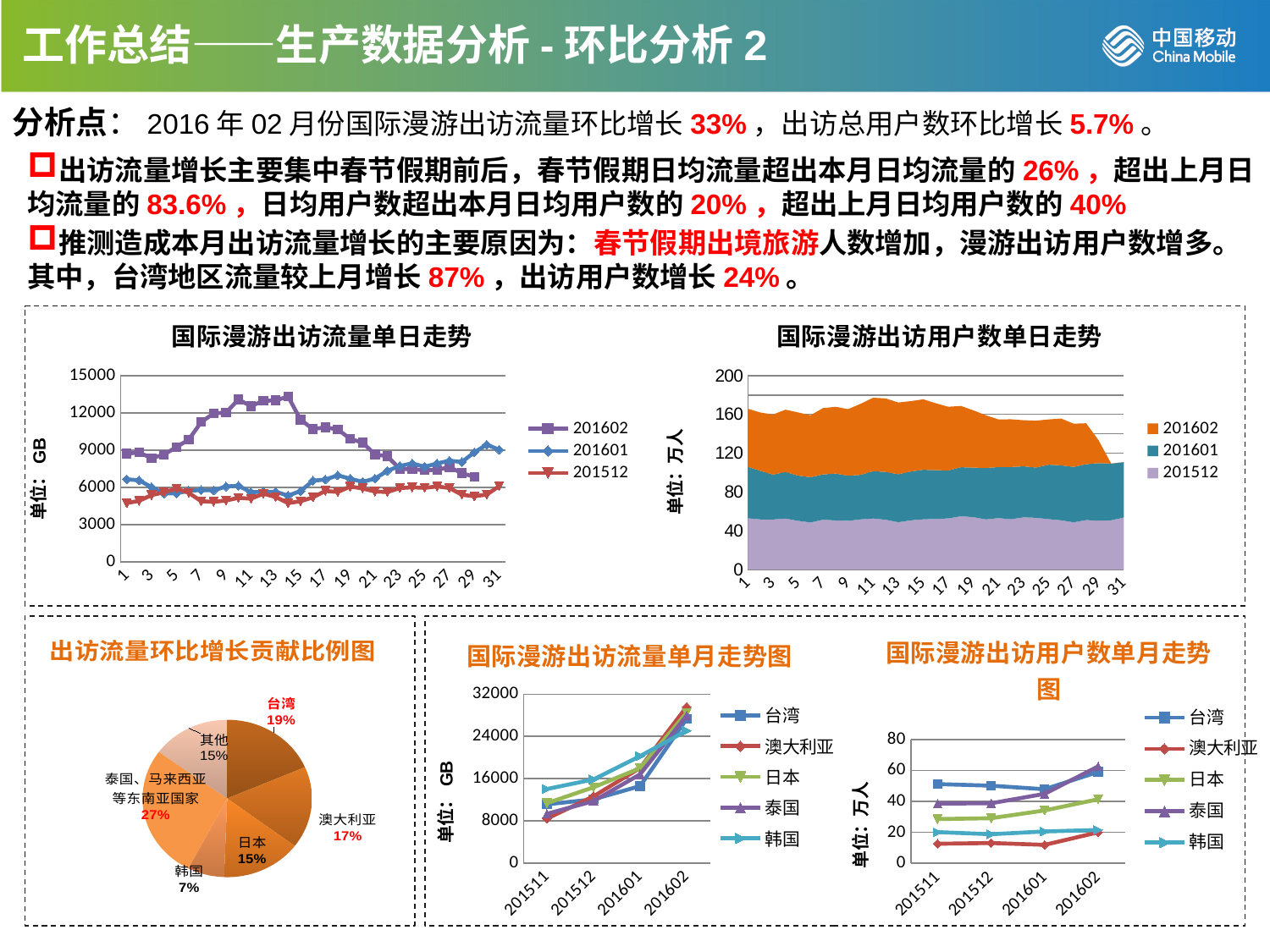

工作总结——生产数据分析-环比分析2
分析点：2016年02月份国际漫游出访流量环比增长33%，出访总用户数环比增长5.7%。

出访流量增长主要集中春节假期前后，春节假期日均流量超出本月日均流量的26%，超出上月日均流量的83.6%，日均用户数超出本月日均用户数的20%，超出上月日均用户数的40%
推测造成本月出访流量增长的主要原因为：春节假期出境旅游人数增加，漫游出访用户数增多。其中，台湾地区流量较上月增长87%，出访用户数增长24%。

### Chart: 国际漫游出访流量单日走势

| Category | 201602 | 201601 | 201512 |
|---|---|---|---|
| 1 | 8715.09911050647 | 6636.83815138042 | 4719.90760758054 |
| 2 | 8793.159282187 | 6552.514672260732 | 4902.50873295777 |
| 3 | 8345.018940298809 | 6005.92746482044 | 5364.880227598364 |
| 4 | 8628.691743963387 | 5492.704201409603 | 5584.233104556804 |
| 5 | 9235.471652653985 | 5505.091543610211 | 5894.366548267202 |
| 6 | 9845.256684103959 | 5714.77951843292 | 5543.7881838492995 |
| 7 | 11258.0455833357 | 5771.9856924321475 | 4872.87000024971 |
| 8 | 11949.865815799674 | 5743.841986022891 | 4817.35356339067 |
| 9 | 12018.478713149187 | 6063.121985523041 | 4931.14335285779 |
| 10 | 13071.156442993302 | 6114.77154740039 | 5143.59201223776 |
| 11 | 12537.1591189131 | 5599.416110201742 | 5076.90946728084 |
| 12 | 12965.595383490365 | 5633.97644566372 | 5473.493268169465 |
| 13 | 13001.8308243277 | 5636.05081070121 | 5212.055013301781 |
| 14 | 13309.08591411728 | 5321.9610581323495 | 4720.640168048441 |
| 15 | 11440.4588281913 | 5686.413810398417 | 4868.684212583125 |
| 16 | 10684.8626730107 | 6524.181584566845 | 5186.40753931738 |
| 17 | 10830.6389062656 | 6619.209893959574 | 5698.03333287033 |
| 18 | 10655.693263941404 | 6955.4808558858895 | 5614.09424737748 |
| 19 | 9908.749971115052 | 6688.34760328475 | 6050.4519551713 |
| 20 | 9595.79556247778 | 6435.049409160391 | 5906.58617534954 |
| 21 | 8646.791822640227 | 6694.664163498225 | 5650.63889663666 |
| 22 | 8493.94836159796 | 7317.451182248059 | 5613.44983546901 |
| 23 | 7476.03539365623 | 7714.24245144241 | 5927.815294197773 |
| 24 | 7438.906327599661 | 7920.180656690151 | 5988.066478806552 |
| 25 | 7376.692451539462 | 7645.4739495841795 | 5951.628610705974 |
| 26 | 7395.67161783669 | 7914.13407251891 | 6060.638563727031 |
| 27 | 7619.25590184517 | 8134.511575510735 | 5936.38331908546 |
| 28 | 7134.73151452094 | 8033.779789900399 | 5392.76749271341 |
| 29 | 6840.65144284721 | 8808.7665227158 | 5268.798149585731 |
| 30 | None | 9432.87898781523 | 5412.001601112082 |
| 31 | None | 9027.080640903665 | 6078.305494897082 |

### Chart: 国际漫游出访用户数单日走势

| Category | 201512 | 201601 | 201602 |
|---|---|---|---|
| 1 | 52.79690000000008 | 53.12790000000001 | 59.934400000000004 |
| 2 | 51.6539 | 50.02430000000001 | 60.2394 |
| 3 | 51.544200000000004 | 46.26520000000008 | 62.0597 |
| 4 | 52.4797 | 48.021 | 64.3573 |
| 5 | 50.19580000000001 | 46.6128 | 65.23 |
| 6 | 48.47850000000001 | 46.6519 | 64.00569999999999 |
| 7 | 51.3591 | 46.6974 | 68.4658 |
| 8 | 50.51830000000001 | 48.385 | 68.88989999999998 |
| 9 | 50.151199999999996 | 46.5675 | 68.69579999999995 |
| 10 | 51.631400000000006 | 45.941399999999994 | 73.3819 |
| 11 | 52.5608 | 48.885600000000004 | 75.7364 |
| 12 | 51.2777 | 49.29570000000011 | 75.90450000000003 |
| 13 | 48.67250000000006 | 49.565100000000086 | 74.0408 |
| 14 | 50.63250000000008 | 50.4137 | 72.61 |
| 15 | 51.74670000000001 | 51.1006 | 72.71700000000003 |
| 16 | 52.058600000000006 | 50.3731 | 69.05430000000001 |
| 17 | 52.657000000000004 | 49.449600000000004 | 65.759 |
| 18 | 54.8275 | 50.62710000000001 | 63.2768 |
| 19 | 53.964600000000004 | 51.03310000000001 | 59.209 |
| 20 | 51.63560000000001 | 53.0647 | 54.348600000000005 |
| 21 | 53.0033 | 52.584799999999994 | 49.28610000000001 |
| 22 | 51.79980000000001 | 53.86250000000001 | 49.303200000000004 |
| 23 | 53.76650000000008 | 52.63390000000001 | 47.59130000000001 |
| 24 | 53.2708 | 51.8305 | 48.441199999999995 |
| 25 | 51.906600000000005 | 56.1482 | 46.7402 |
| 26 | 50.6863 | 56.763300000000086 | 48.2779 |
| 27 | 48.63530000000008 | 57.13110000000001 | 44.6531 |
| 28 | 50.9249 | 57.6377 | 42.29880000000008 |
| 29 | 50.372800000000005 | 59.337199999999996 | 23.5166 |
| 30 | 50.76050000000008 | 58.419200000000004 | None |
| 31 | 53.5458 | 57.12150000000001 | None |

[unsupported chart]

### Chart: 国际漫游出访流量单月走势图

| Category | 台湾 | 澳大利亚 | 日本 | 泰国 | 韩国 |
|---|---|---|---|---|---|
| 201511 | 11129.08064 | 8416.659208 | 11343.791850000012 | 9330.038668 | 14019.234630000004 |
| 201512 | 12073.76496 | 12629.765219999987 | 14354.5416 | 11735.18655 | 15849.96041 |
| 201601 | 14577.61996 | 18017.669899999997 | 17976.649369999926 | 16800.064380000025 | 20257.23529 |
| 201602 | 27318.10794 | 29601.5704 | 28484.13392999994 | 27931.49315 | 25084.7231 |

### Chart: 国际漫游出访用户数单月走势图

| Category | 台湾 | 澳大利亚 | 日本 | 泰国 | 韩国 |
|---|---|---|---|---|---|
| 201511 | 51.14230000000001 | 12.614600000000001 | 28.549499999999952 | 38.5445 | 20.133800000000047 |
| 201512 | 50.113 | 13.0884 | 29.082899999999956 | 38.72990000000008 | 18.756799999999952 |
| 201601 | 47.812799999999996 | 11.89270000000002 | 34.12900000000001 | 44.8367 | 20.5283 |
| 201602 | 59.055200000000006 | 19.976199999999956 | 41.333999999999996 | 62.59030000000001 | 21.5165 |